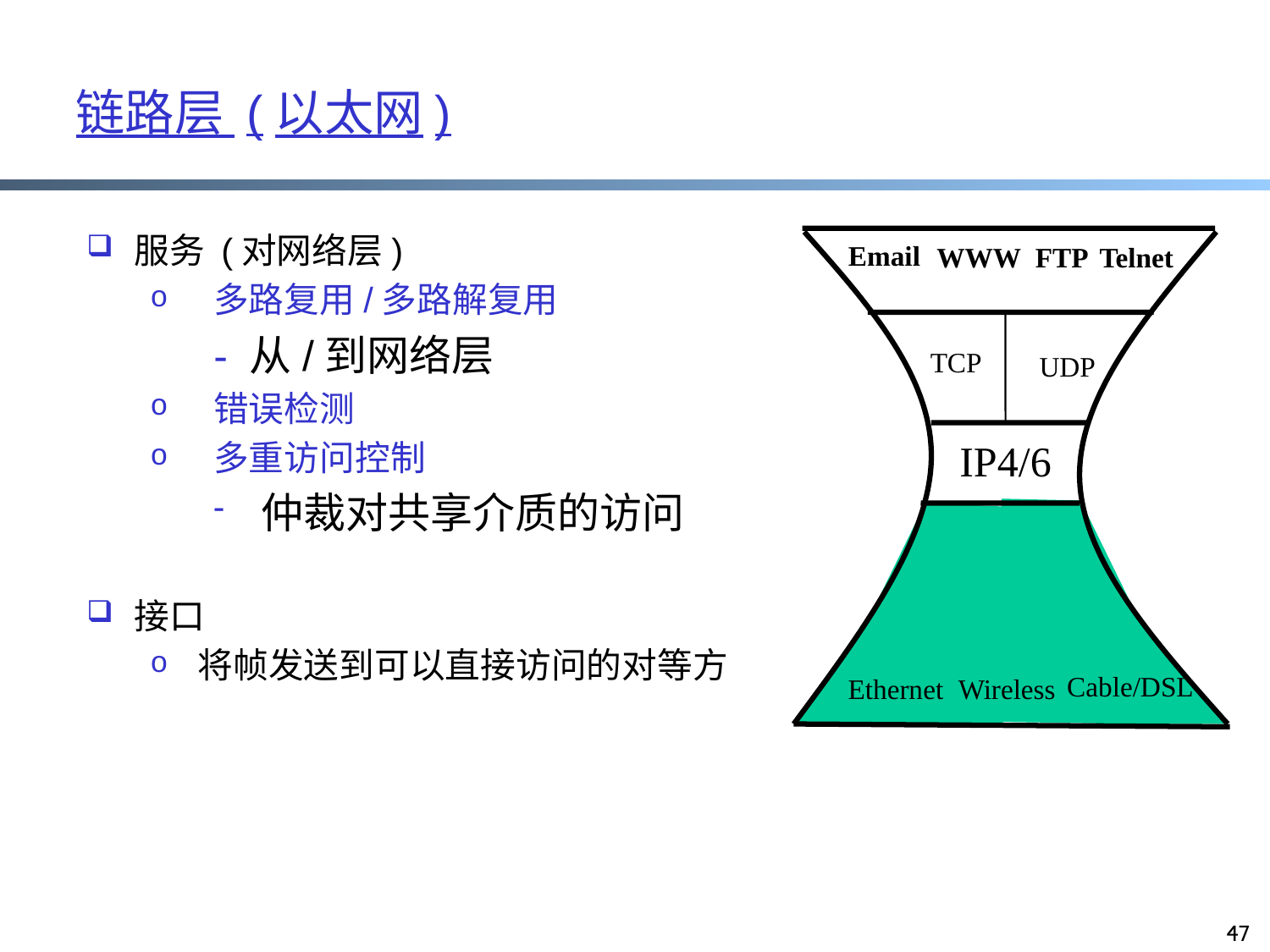

链路层 (以太网)
服务 (对网络层)
多路复用/多路解复用
- 从/到网络层
错误检测
多重访问控制
仲裁对共享介质的访问

接口
将帧发送到可以直接访问的对等方

Email
WWW
FTP
Telnet

TCP
UDP

IP4/6

Cable/DSL
Ethernet
Wireless

47